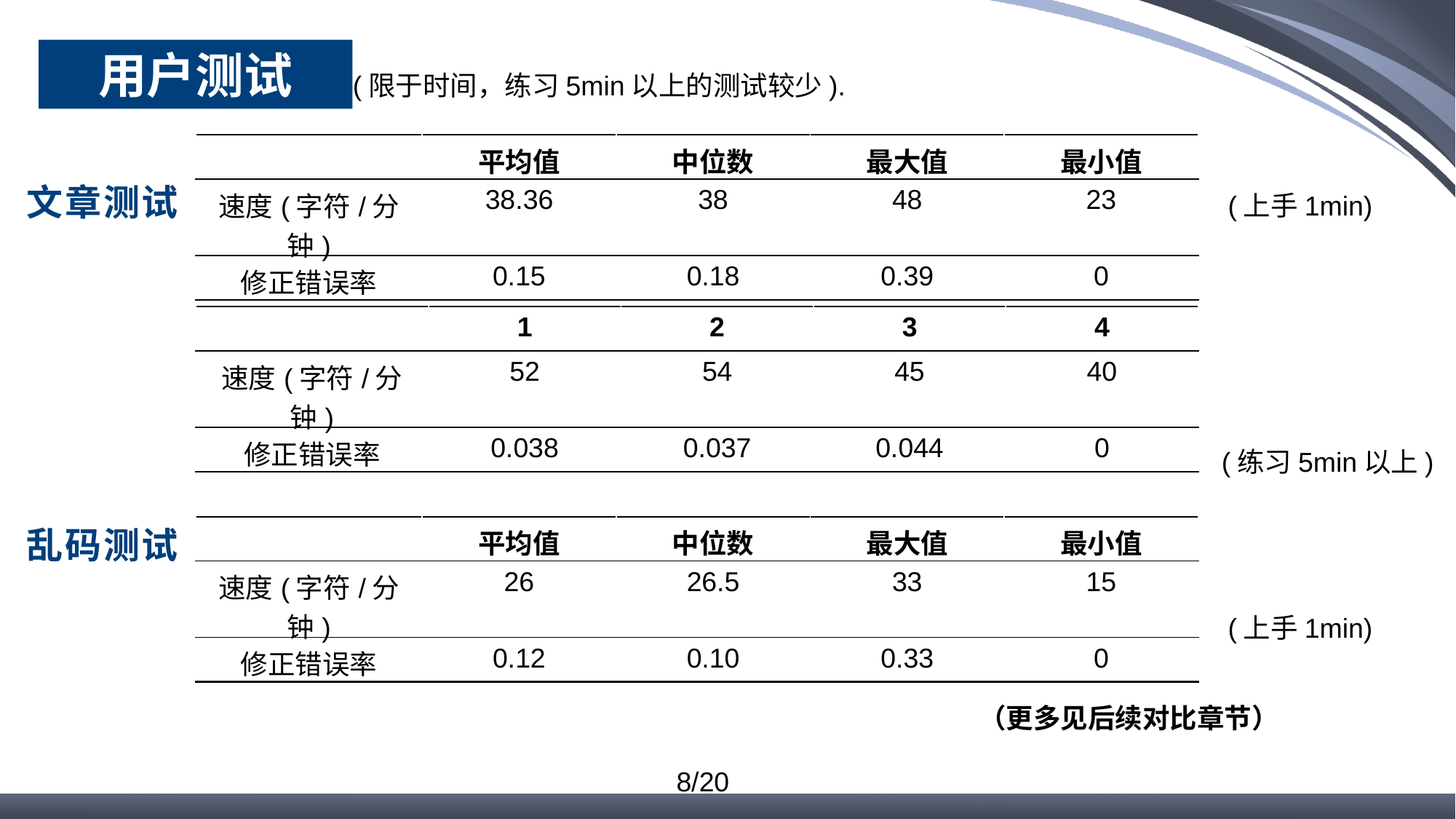

用户测试
(限于时间，练习5min以上的测试较少).
|  | 平均值 | 中位数 | 最大值 | 最小值 |
| --- | --- | --- | --- | --- |
| 速度(字符/分钟) | 38.36 | 38 | 48 | 23 |
| 修正错误率 | 0.15 | 0.18 | 0.39 | 0 |
文章测试
(上手1min)
|  | 1 | 2 | 3 | 4 |
| --- | --- | --- | --- | --- |
| 速度(字符/分钟) | 52 | 54 | 45 | 40 |
| 修正错误率 | 0.038 | 0.037 | 0.044 | 0 |
(练习5min以上)
乱码测试
|  | 平均值 | 中位数 | 最大值 | 最小值 |
| --- | --- | --- | --- | --- |
| 速度(字符/分钟) | 26 | 26.5 | 33 | 15 |
| 修正错误率 | 0.12 | 0.10 | 0.33 | 0 |
(上手1min)
（更多见后续对比章节）
8/20